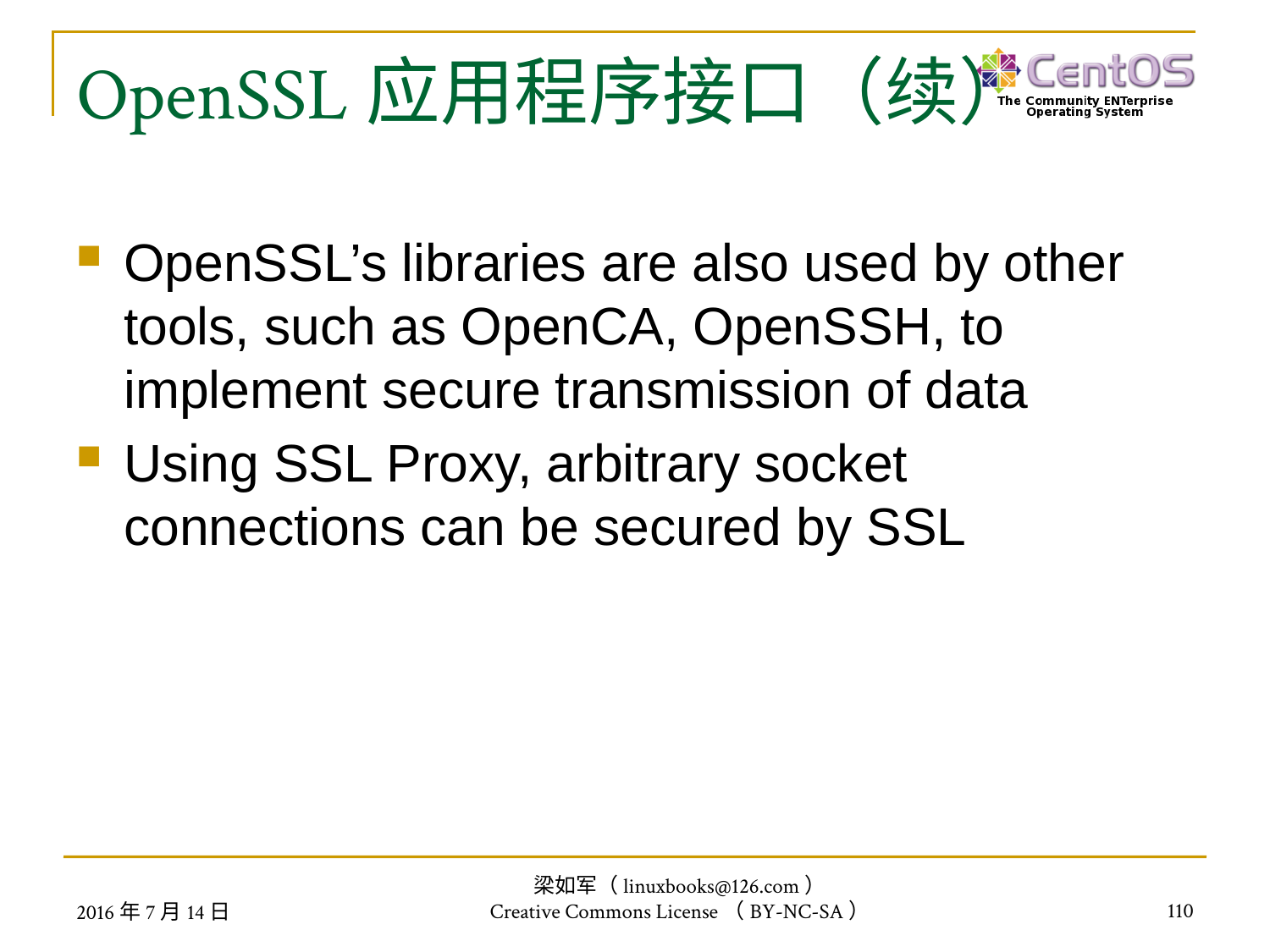

# OpenSSL应用程序接口（续）
OpenSSL’s libraries are also used by other tools, such as OpenCA, OpenSSH, to implement secure transmission of data
Using SSL Proxy, arbitrary socket connections can be secured by SSL

梁如军（linuxbooks@126.com）
Creative Commons License（BY-NC-SA）
2016年7月14日
110